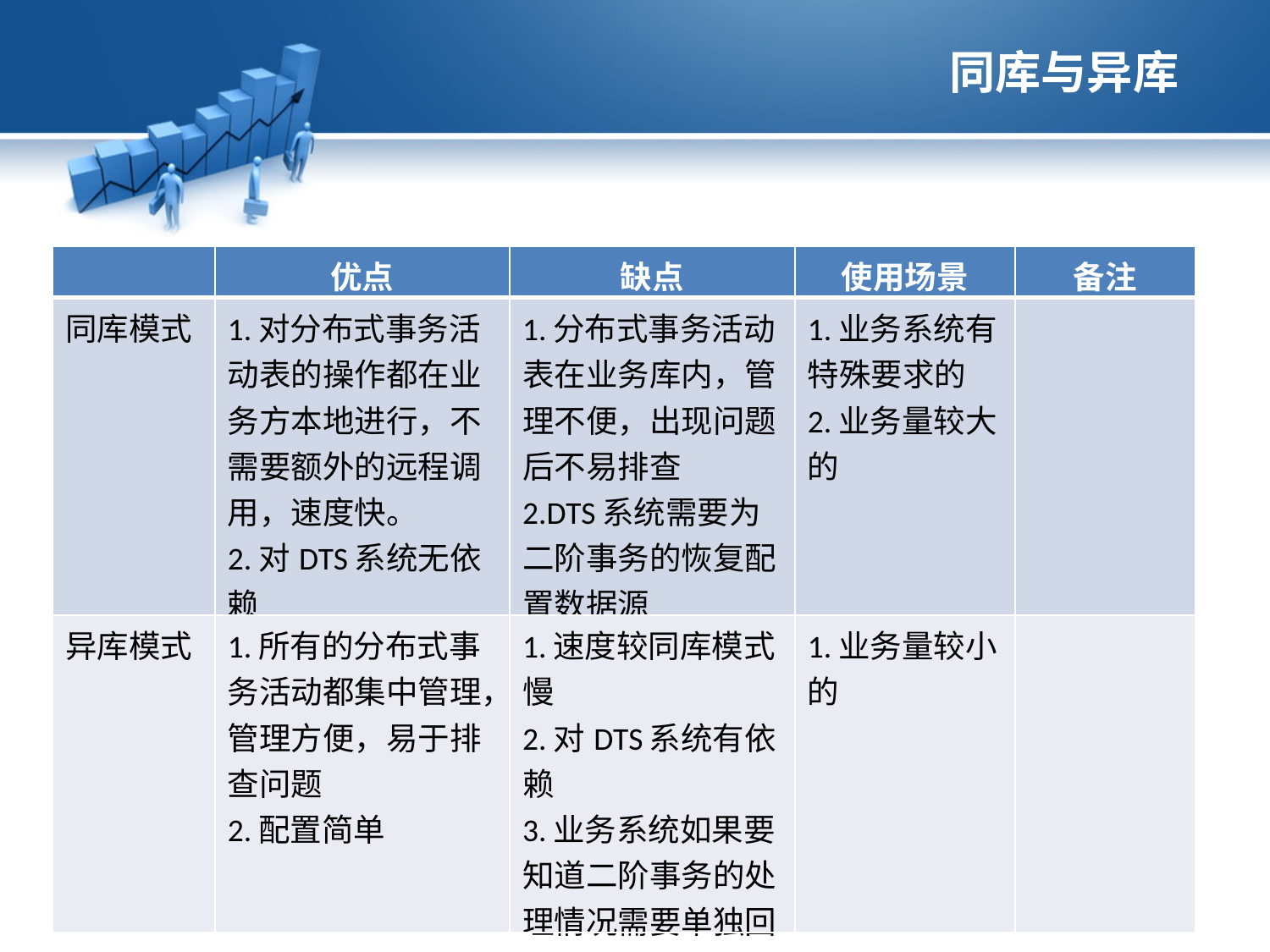

同库与异库
|  | 优点 | 缺点 | 使用场景 | 备注 |
| --- | --- | --- | --- | --- |
| 同库模式 | 1.对分布式事务活动表的操作都在业务方本地进行，不需要额外的远程调用，速度快。 2.对DTS系统无依赖 | 1.分布式事务活动表在业务库内，管理不便，出现问题后不易排查 2.DTS系统需要为二阶事务的恢复配置数据源 3.配置复杂 | 1.业务系统有特殊要求的 2.业务量较大的 |  |
| 异库模式 | 1.所有的分布式事务活动都集中管理，管理方便，易于排查问题 2.配置简单 | 1.速度较同库模式慢 2.对DTS系统有依赖 3.业务系统如果要知道二阶事务的处理情况需要单独回查 | 1.业务量较小的 |  |